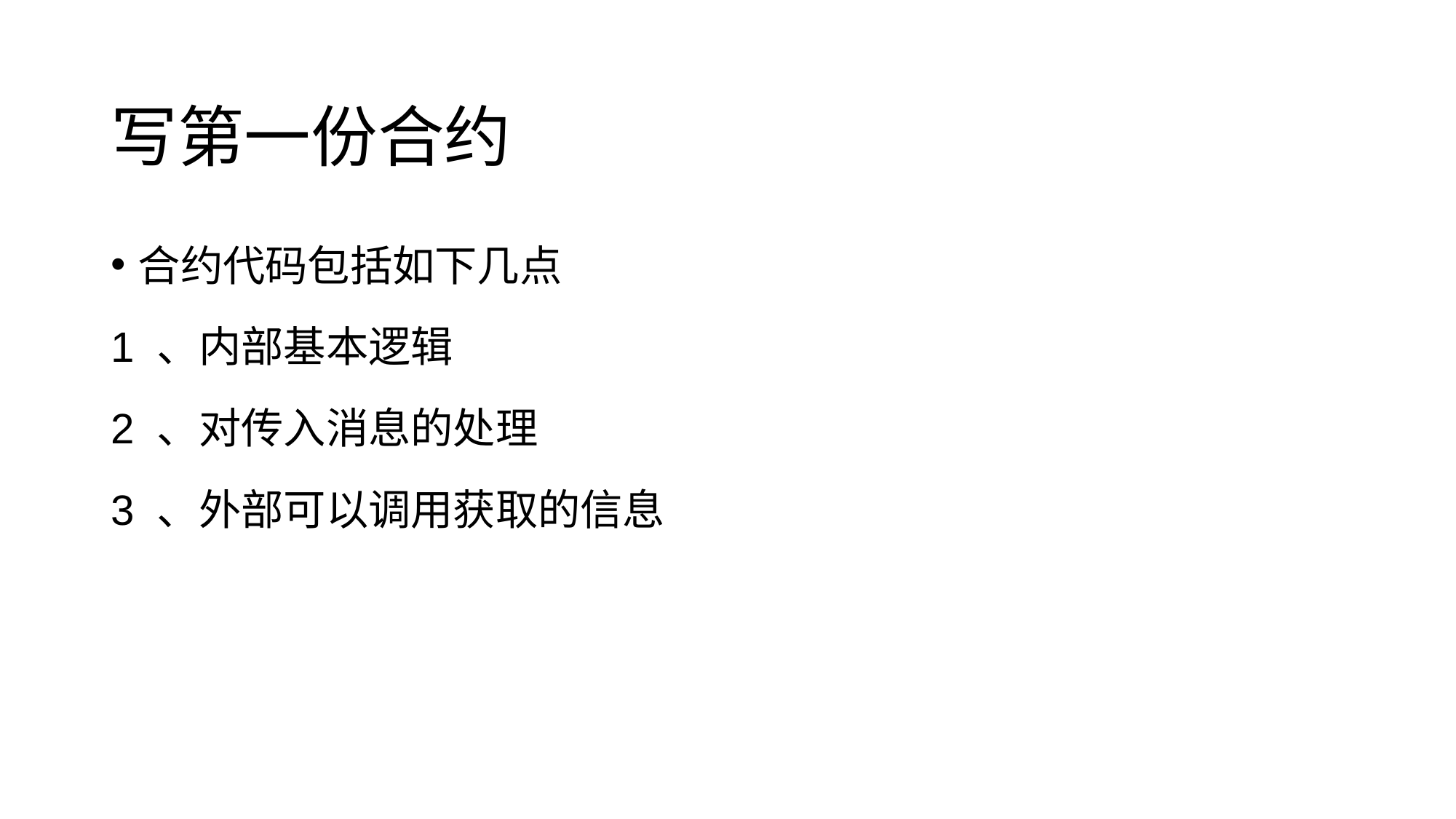

# 写第一份合约
合约代码包括如下几点
1 、内部基本逻辑
2 、对传入消息的处理
3 、外部可以调用获取的信息